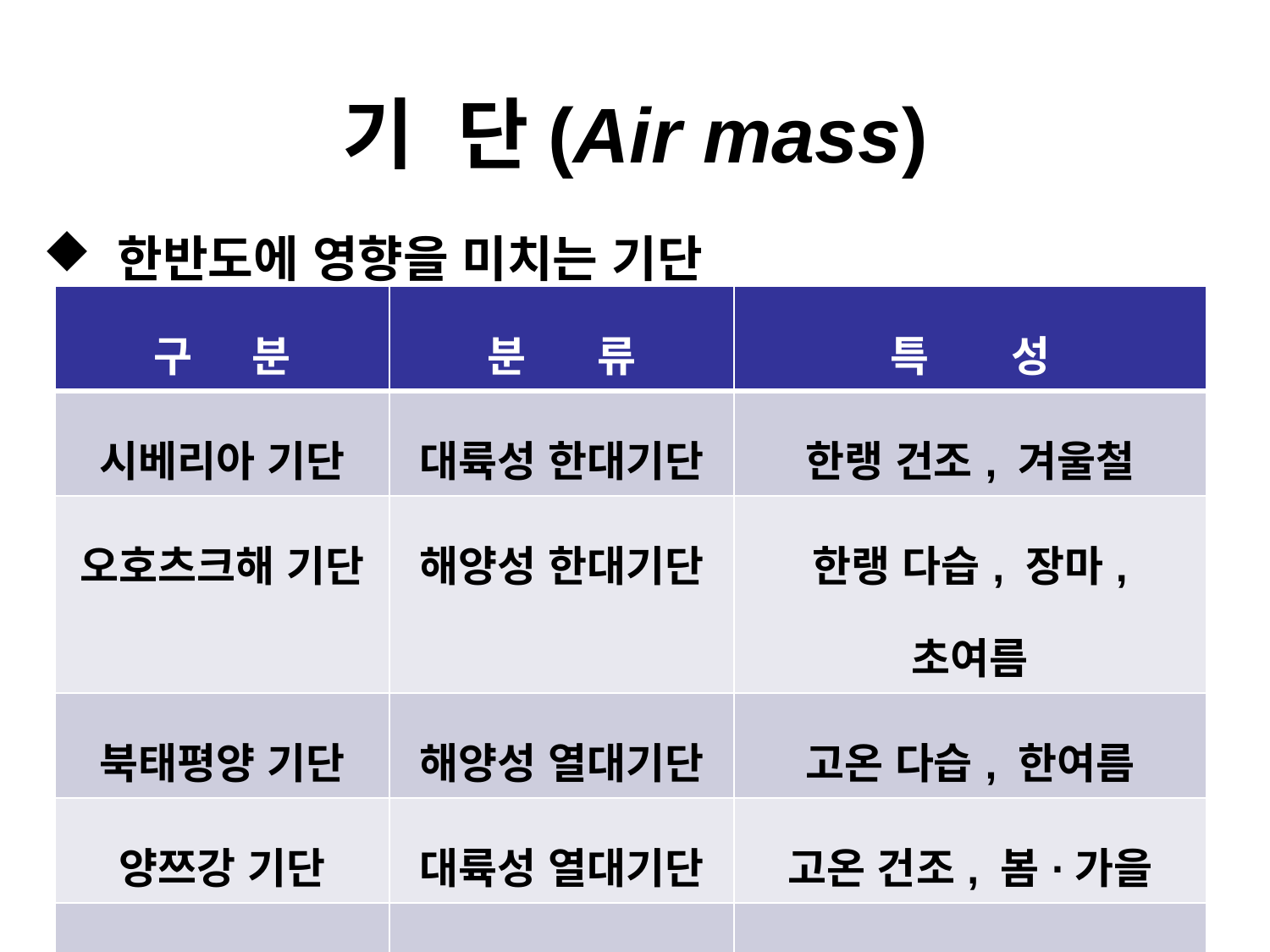

# 기  단(Air mass)
 한반도에 영향을 미치는 기단

| 구 분 | 분 류 | 특 성 |
| --- | --- | --- |
| 시베리아 기단 | 대륙성 한대기단 | 한랭 건조, 겨울철 |
| 오호츠크해 기단 | 해양성 한대기단 | 한랭 다습, 장마, 초여름 |
| 북태평양 기단 | 해양성 열대기단 | 고온 다습, 한여름 |
| 양쯔강 기단 | 대륙성 열대기단 | 고온 건조, 봄·가을 |
| 적도 기단 | 해양성 적도기단 | 고온 다습, 태풍 |